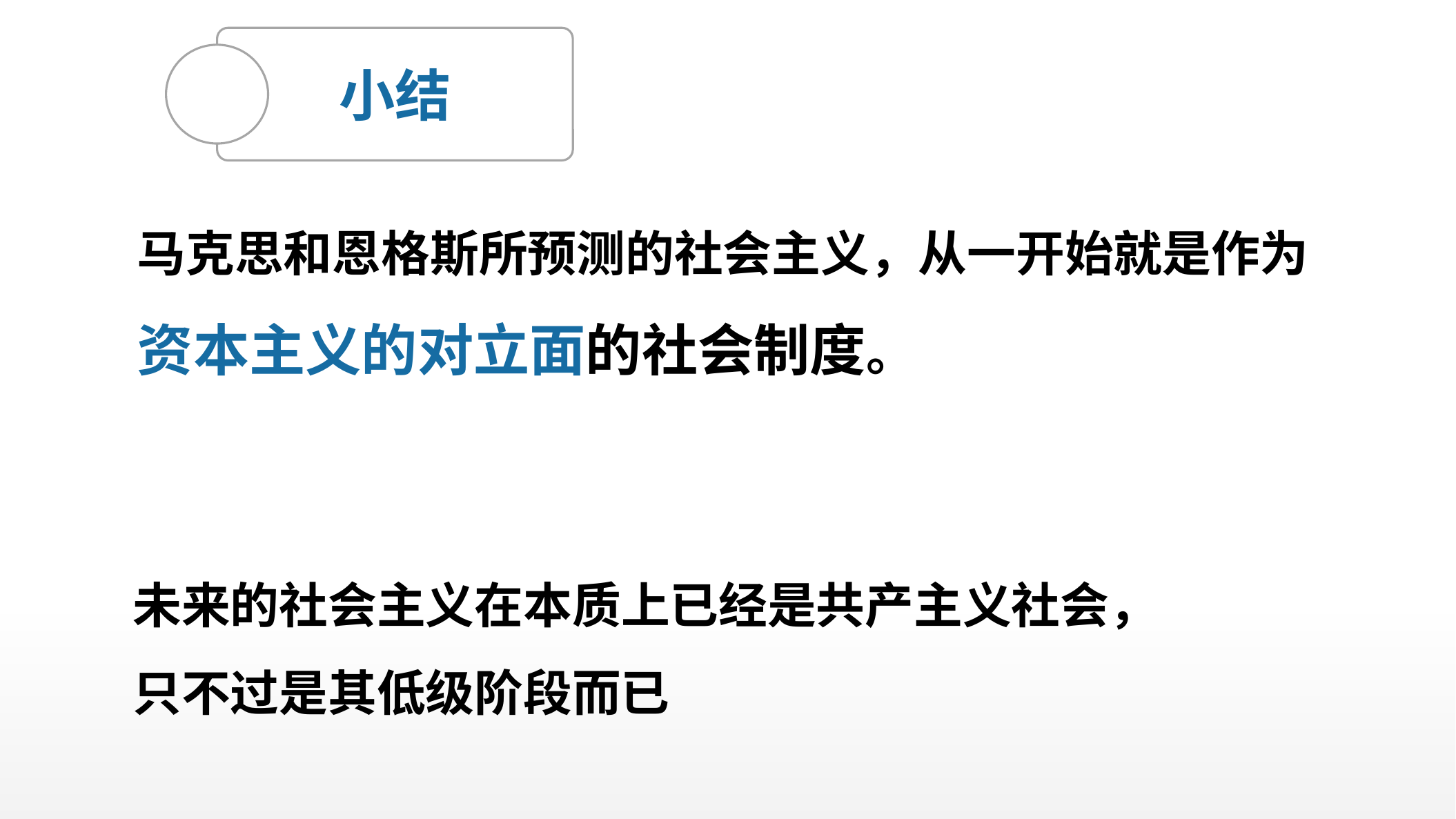

小结

马克思和恩格斯所预测的社会主义，从一开始就是作为资本主义的对立面的社会制度。
未来的社会主义在本质上已经是共产主义社会，
只不过是其低级阶段而已